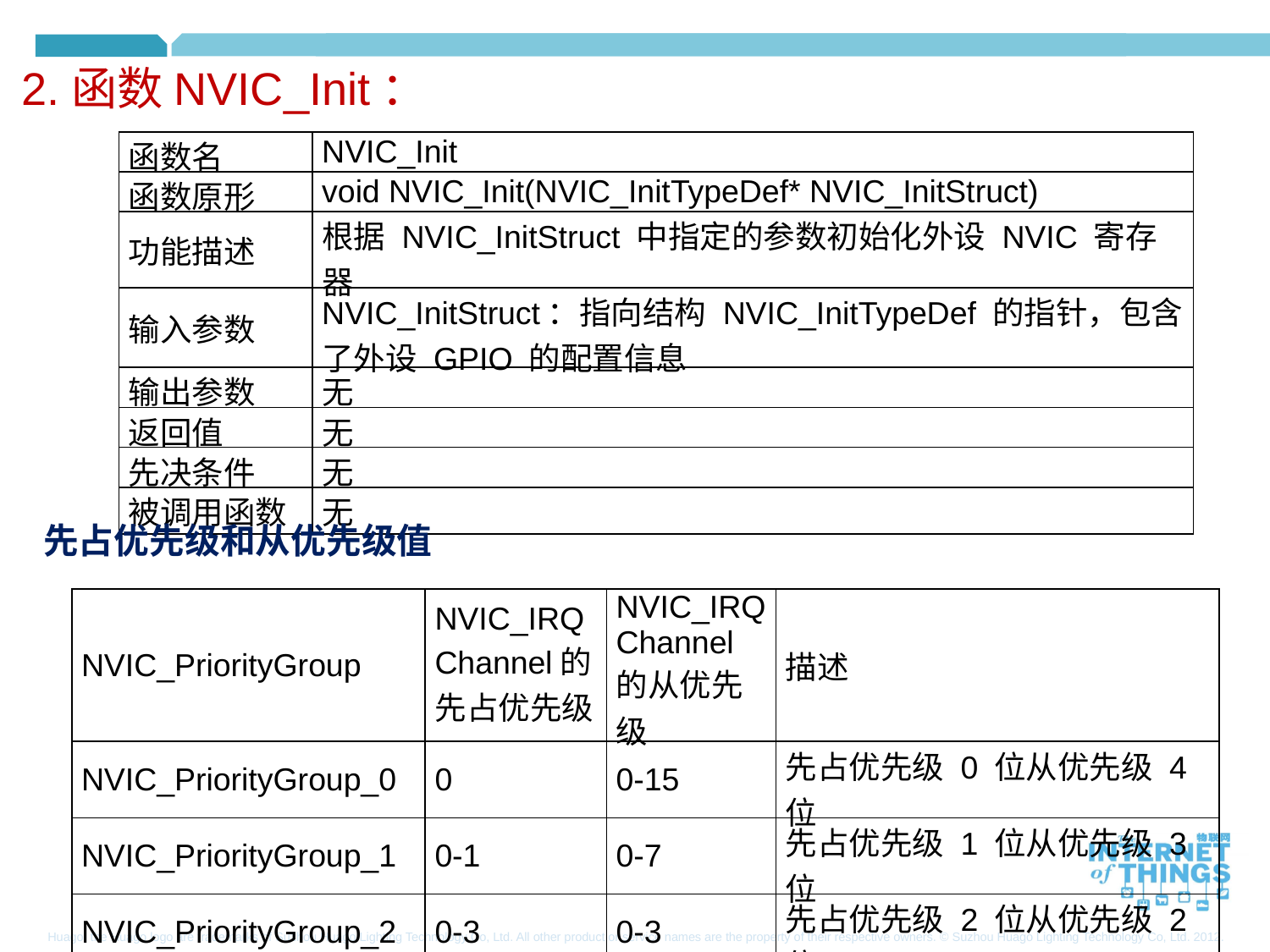

2.函数NVIC_Init：
| 函数名 | NVIC\_Init |
| --- | --- |
| 函数原形 | void NVIC\_Init(NVIC\_InitTypeDef\* NVIC\_InitStruct) |
| 功能描述 | 根据 NVIC\_InitStruct 中指定的参数初始化外设 NVIC 寄存器 |
| 输入参数 | NVIC\_InitStruct：指向结构 NVIC\_InitTypeDef 的指针，包含了外设 GPIO 的配置信息 |
| 输出参数 | 无 |
| 返回值 | 无 |
| 先决条件 | 无 |
| 被调用函数 | 无 |
先占优先级和从优先级值
| NVIC\_PriorityGroup | NVIC\_IRQChannel的先占优先级 | NVIC\_IRQChannel的从优先级 | 描述 |
| --- | --- | --- | --- |
| NVIC\_PriorityGroup\_0 | 0 | 0-15 | 先占优先级 0 位从优先级 4 位 |
| NVIC\_PriorityGroup\_1 | 0-1 | 0-7 | 先占优先级 1 位从优先级 3 位 |
| NVIC\_PriorityGroup\_2 | 0-3 | 0-3 | 先占优先级 2 位从优先级 2 位 |
| NVIC\_PriorityGroup\_3 | 0-7 | 0-1 | 先占优先级 3 位从优先级 1 位 |
| NVIC\_PriorityGroup\_4 | 0-15 | 0 | 先占优先级 4 位从优先级 0 位 |